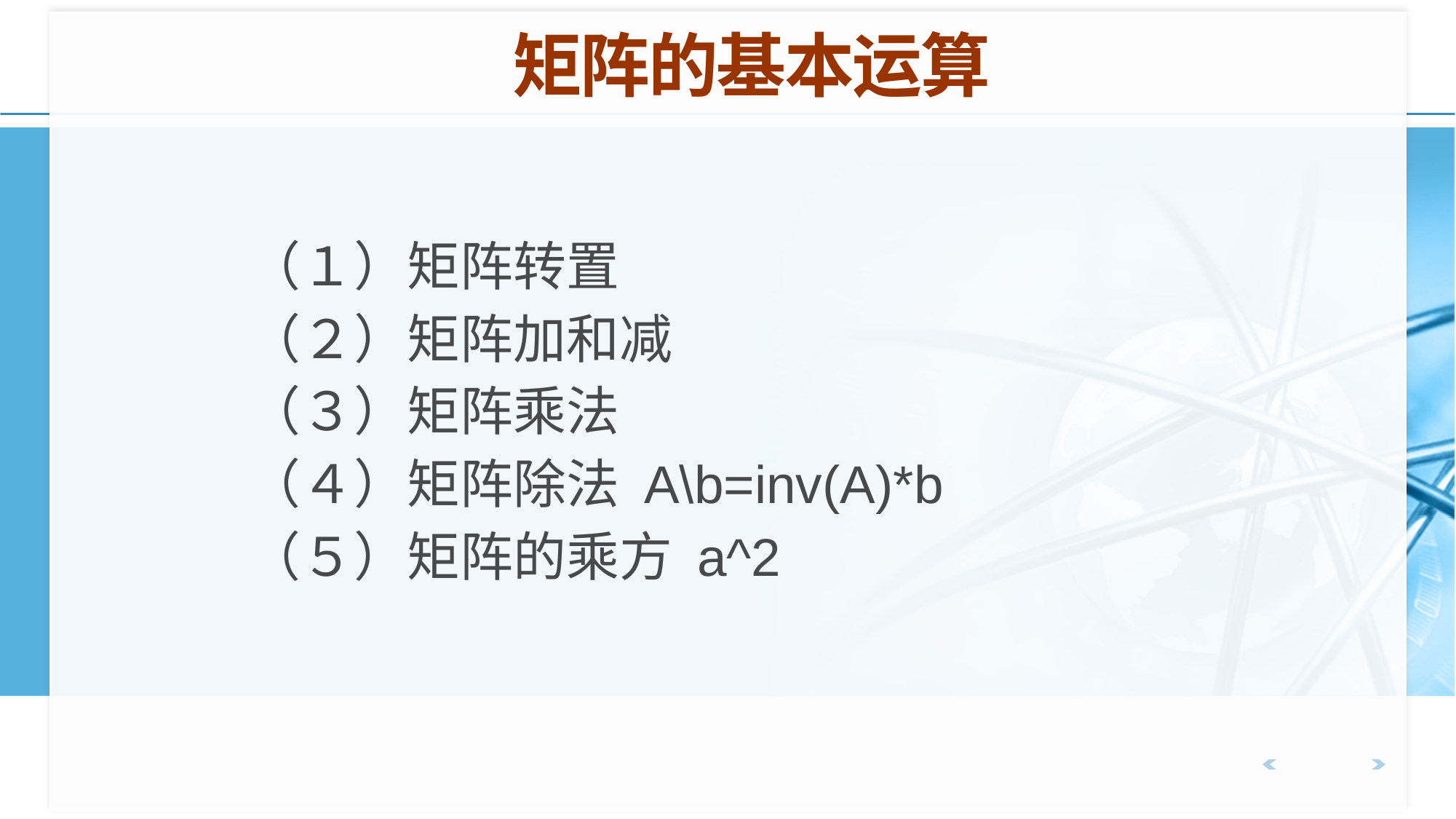

矩阵的基本运算

（１）矩阵转置
（２）矩阵加和减
（３）矩阵乘法
（４）矩阵除法 A\b=inv(A)*b
（５）矩阵的乘方 a^2
2